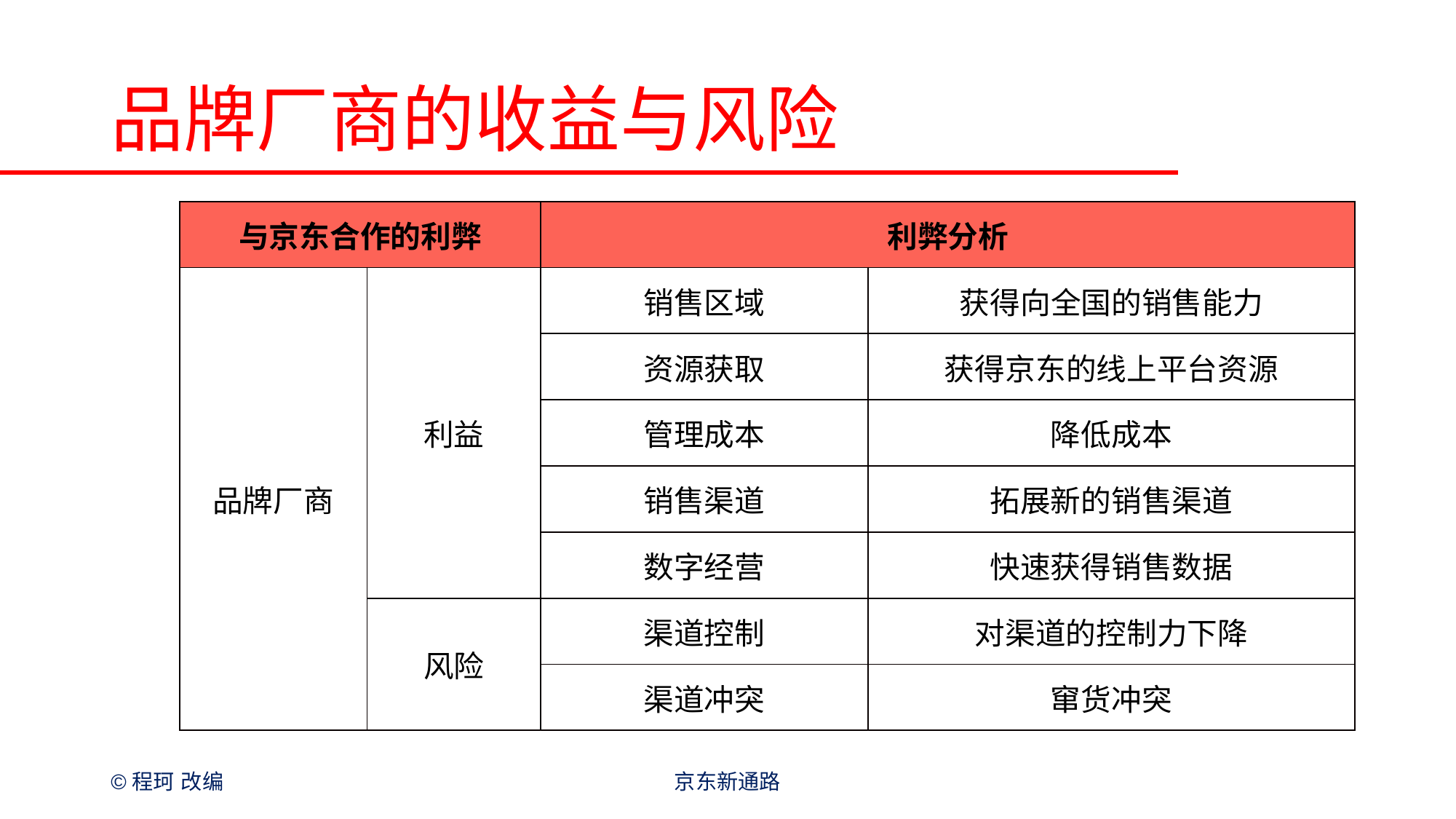

# 品牌厂商的收益与风险
| 与京东合作的利弊 |  | 利弊分析 |  |
| --- | --- | --- | --- |
| 品牌厂商 | 利益 | 销售区域 | 获得向全国的销售能力 |
|  |  | 资源获取 | 获得京东的线上平台资源 |
|  |  | 管理成本 | 降低成本 |
|  |  | 销售渠道 | 拓展新的销售渠道 |
|  |  | 数字经营 | 快速获得销售数据 |
|  | 风险 | 渠道控制 | 对渠道的控制力下降 |
|  |  | 渠道冲突 | 窜货冲突 |
©程珂 改编
京东新通路
6